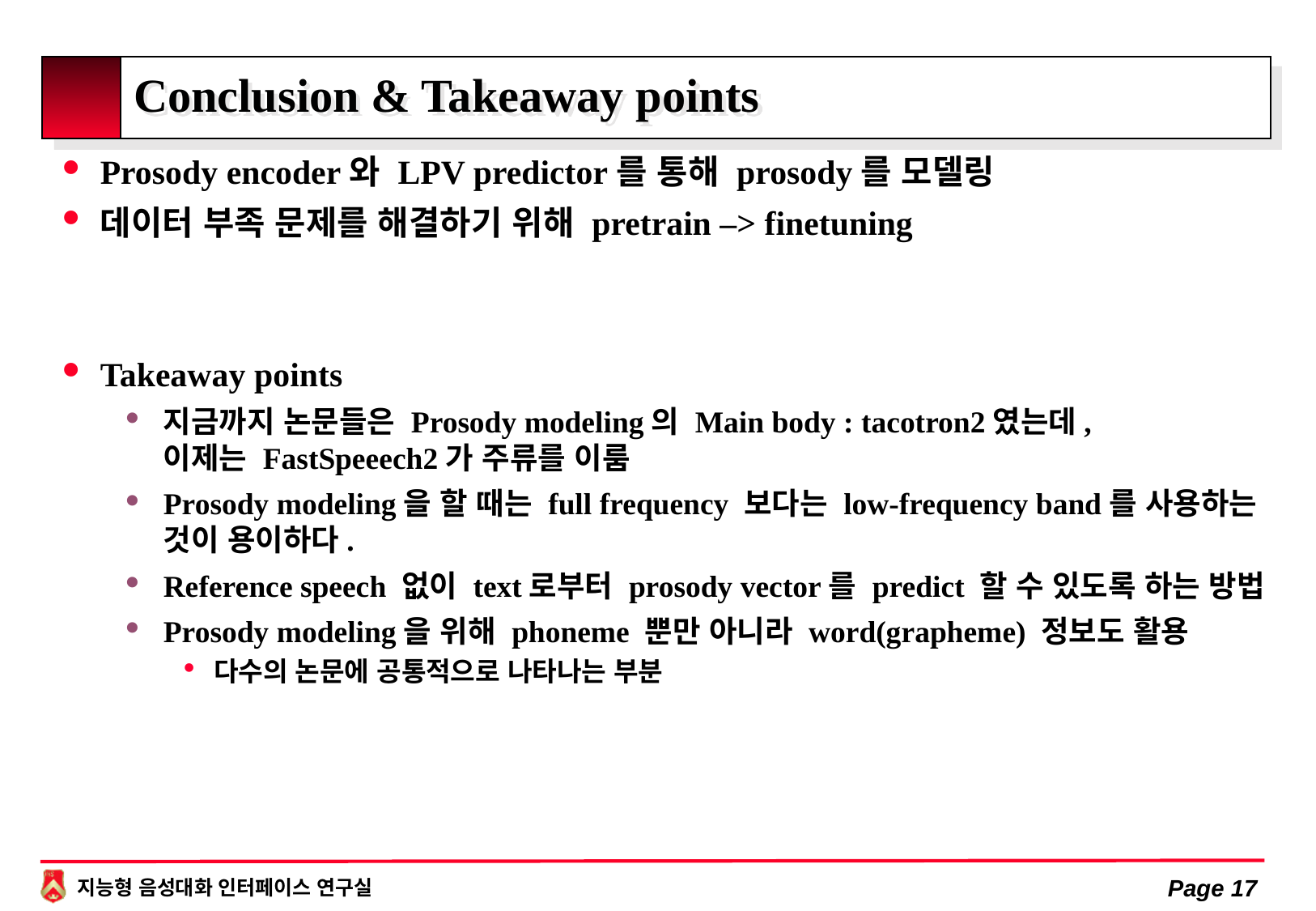

# Conclusion & Takeaway points
Prosody encoder와 LPV predictor를 통해 prosody를 모델링
데이터 부족 문제를 해결하기 위해 pretrain –> finetuning

Takeaway points
지금까지 논문들은 Prosody modeling의 Main body : tacotron2였는데,                      이제는 FastSpeeech2가 주류를 이룸
Prosody modeling을 할 때는 full frequency 보다는 low-frequency band를 사용하는 것이 용이하다.
Reference speech 없이 text로부터 prosody vector를 predict 할 수 있도록 하는 방법
Prosody modeling을 위해 phoneme 뿐만 아니라 word(grapheme) 정보도 활용
다수의 논문에 공통적으로 나타나는 부분

Page 17